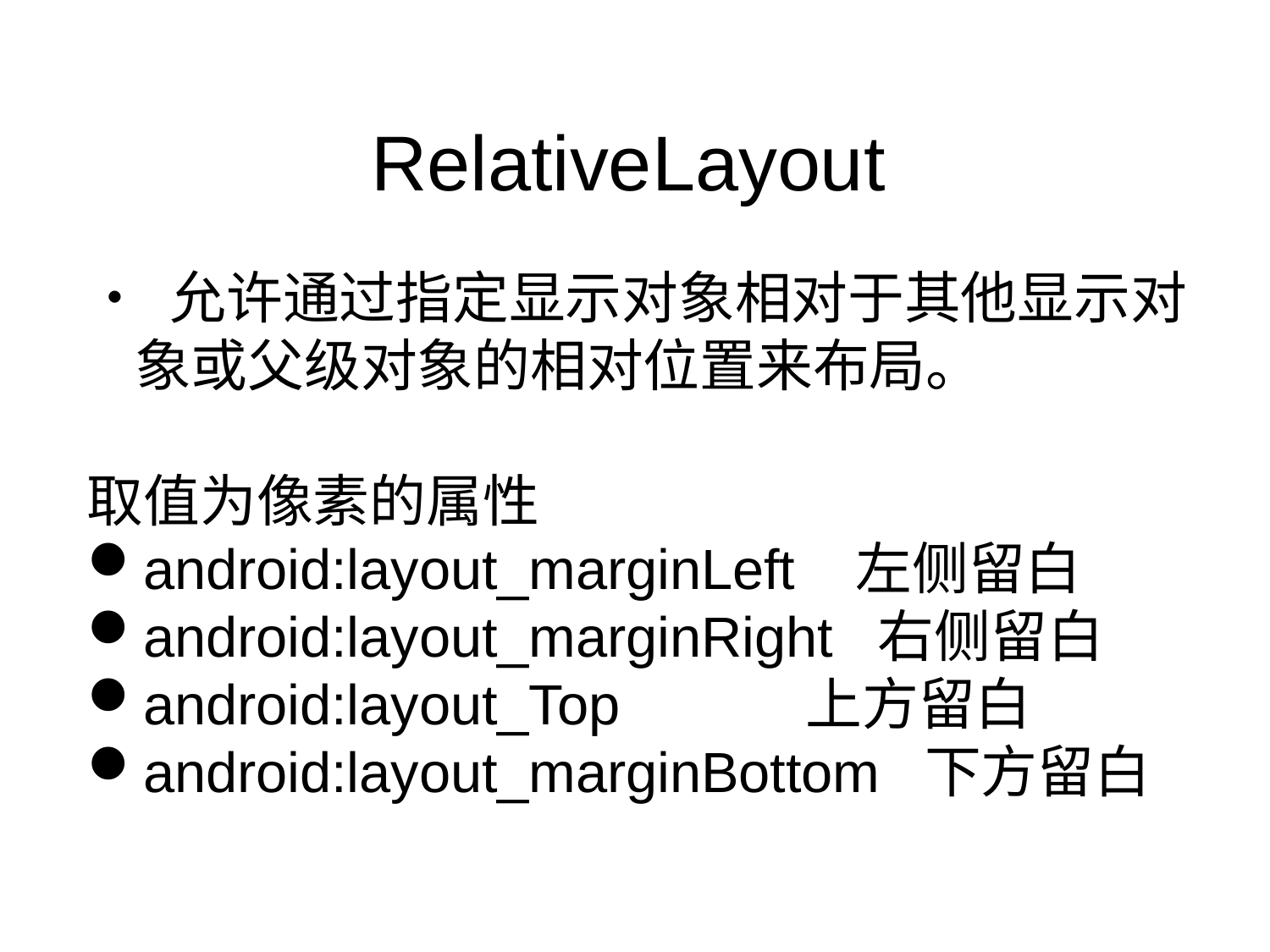

RelativeLayout

• 允许通过指定显示对象相对于其他显示对
	象或父级对象的相对位置来布局。

取值为像素的属性
android:layout_marginLeft   左侧留白
android:layout_marginRight  右侧留白
android:layout_Top           上方留白
android:layout_marginBottom  下方留白